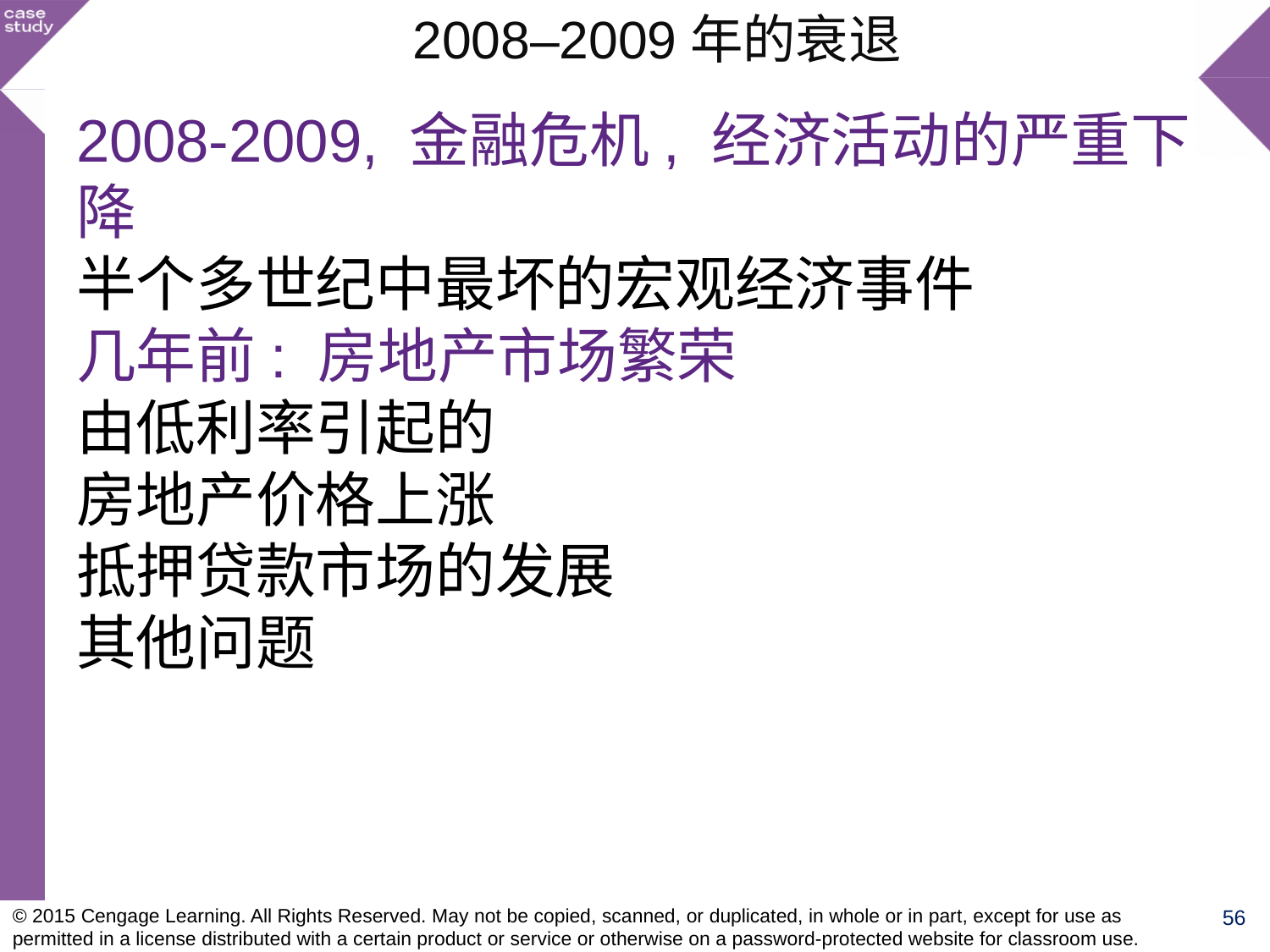

2008–2009年的衰退
2008-2009, 金融危机, 经济活动的严重下降
半个多世纪中最坏的宏观经济事件
几年前: 房地产市场繁荣
由低利率引起的
房地产价格上涨
抵押贷款市场的发展
其他问题
56
© 2015 Cengage Learning. All Rights Reserved. May not be copied, scanned, or duplicated, in whole or in part, except for use as permitted in a license distributed with a certain product or service or otherwise on a password-protected website for classroom use.